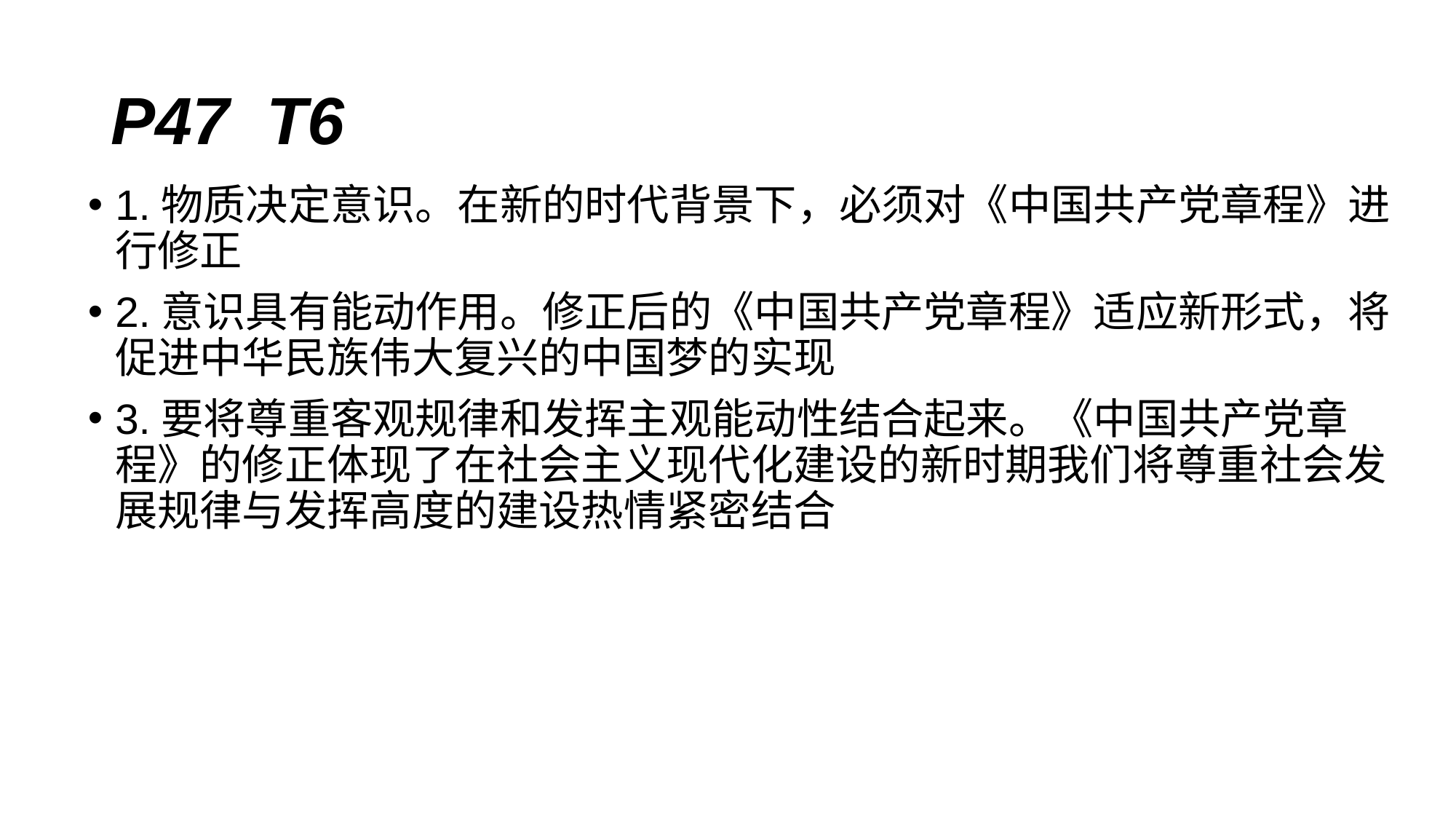

# P47  T6
1.物质决定意识。在新的时代背景下，必须对《中国共产党章程》进行修正
2.意识具有能动作用。修正后的《中国共产党章程》适应新形式，将促进中华民族伟大复兴的中国梦的实现
3.要将尊重客观规律和发挥主观能动性结合起来。《中国共产党章程》的修正体现了在社会主义现代化建设的新时期我们将尊重社会发展规律与发挥高度的建设热情紧密结合